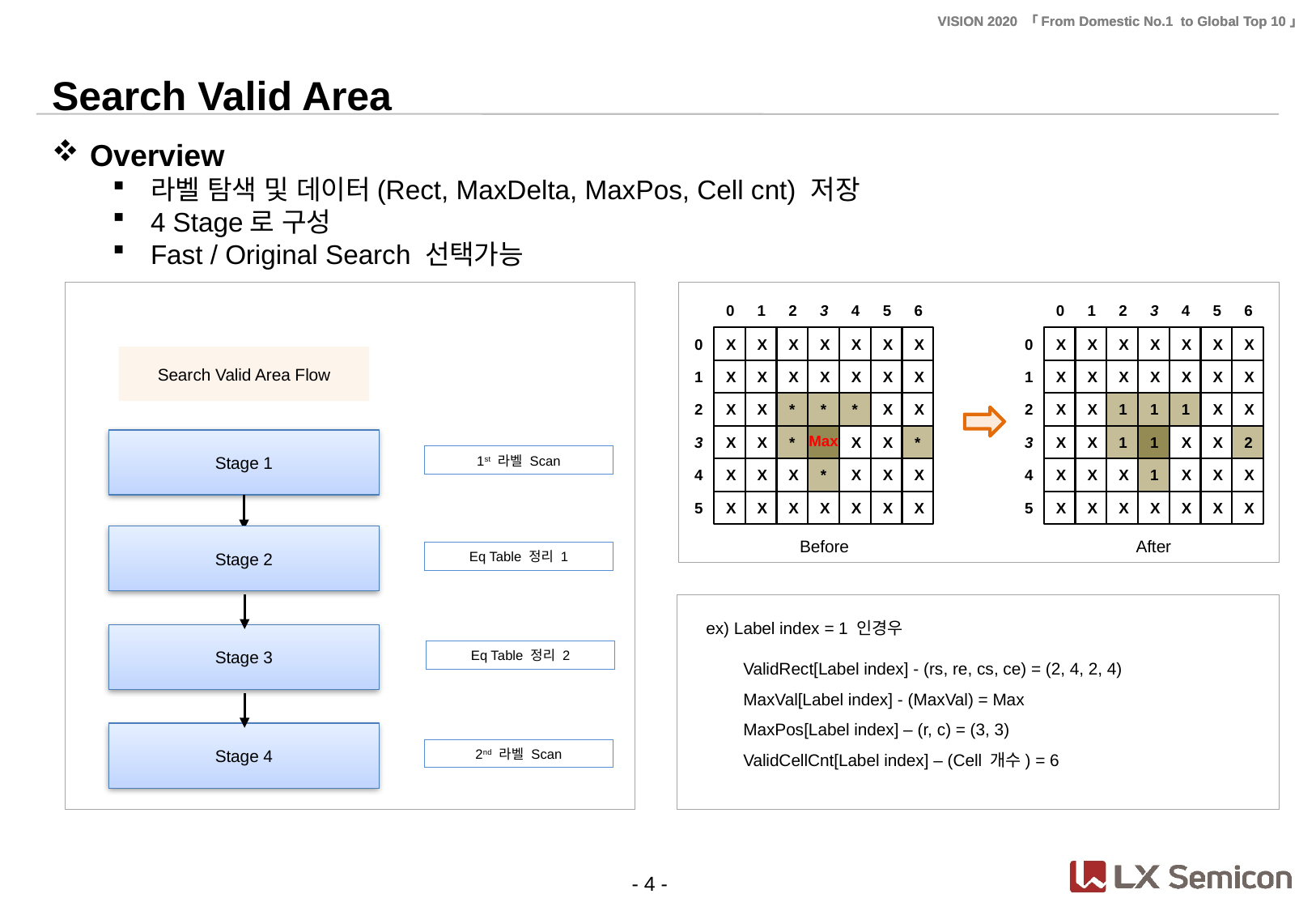

Search Valid Area
Overview
라벨 탐색 및 데이터(Rect, MaxDelta, MaxPos, Cell cnt) 저장
4 Stage로 구성
Fast / Original Search 선택가능

Search Valid Area Flow
Stage 1
Stage 2
Stage 3
Stage 4
1st 라벨 Scan
Eq Table 정리 1
Eq Table 정리 2
2nd 라벨 Scan

0
1
2
3
4
5
6
0
X
X
X
X
X
X
X
1
X
X
X
X
X
X
X
2
X
X
*
*
X
X
*
3
X
X
*

X
X
*
4
X
X
X
*
X
X
X
5
X
X
X
X
X
X
X
0
1
2
3
4
5
6
0
X
X
X
X
X
X
X
1
X
X
X
X
X
X
X
2
X
X
1
1
1
X
X
3
X
X
1
1
X
X
2
4
X
X
X
1
X
X
X
5
X
X
X
X
X
X
X

Max
Before
After

ex) Label index = 1 인경우

        ValidRect[Label index] - (rs, re, cs, ce) = (2, 4, 2, 4)
        MaxVal[Label index] - (MaxVal) = Max
        MaxPos[Label index] – (r, c) = (3, 3)
        ValidCellCnt[Label index] – (Cell 개수) = 6